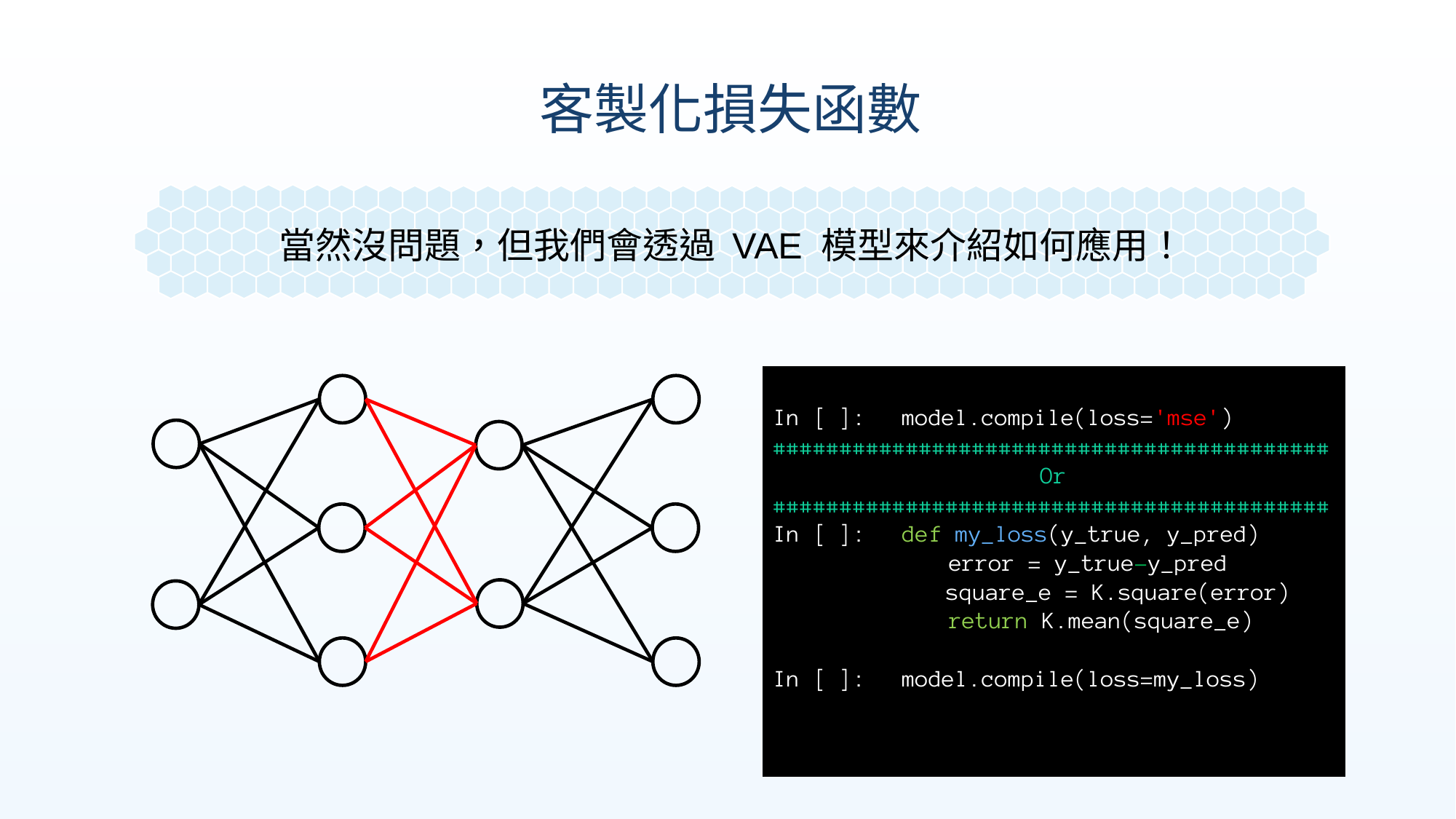

客製化損失函數

當然沒問題，但我們會透過 VAE 模型來介紹如何應用！

In [ ]:　model.compile(loss='mse')
##########################################
Or
##########################################
In [ ]:　def my_loss(y_true, y_pred)
	     error = y_true-y_pred
             square_e = K.square(error)
	     return K.mean(square_e)

In [ ]:　model.compile(loss=my_loss)